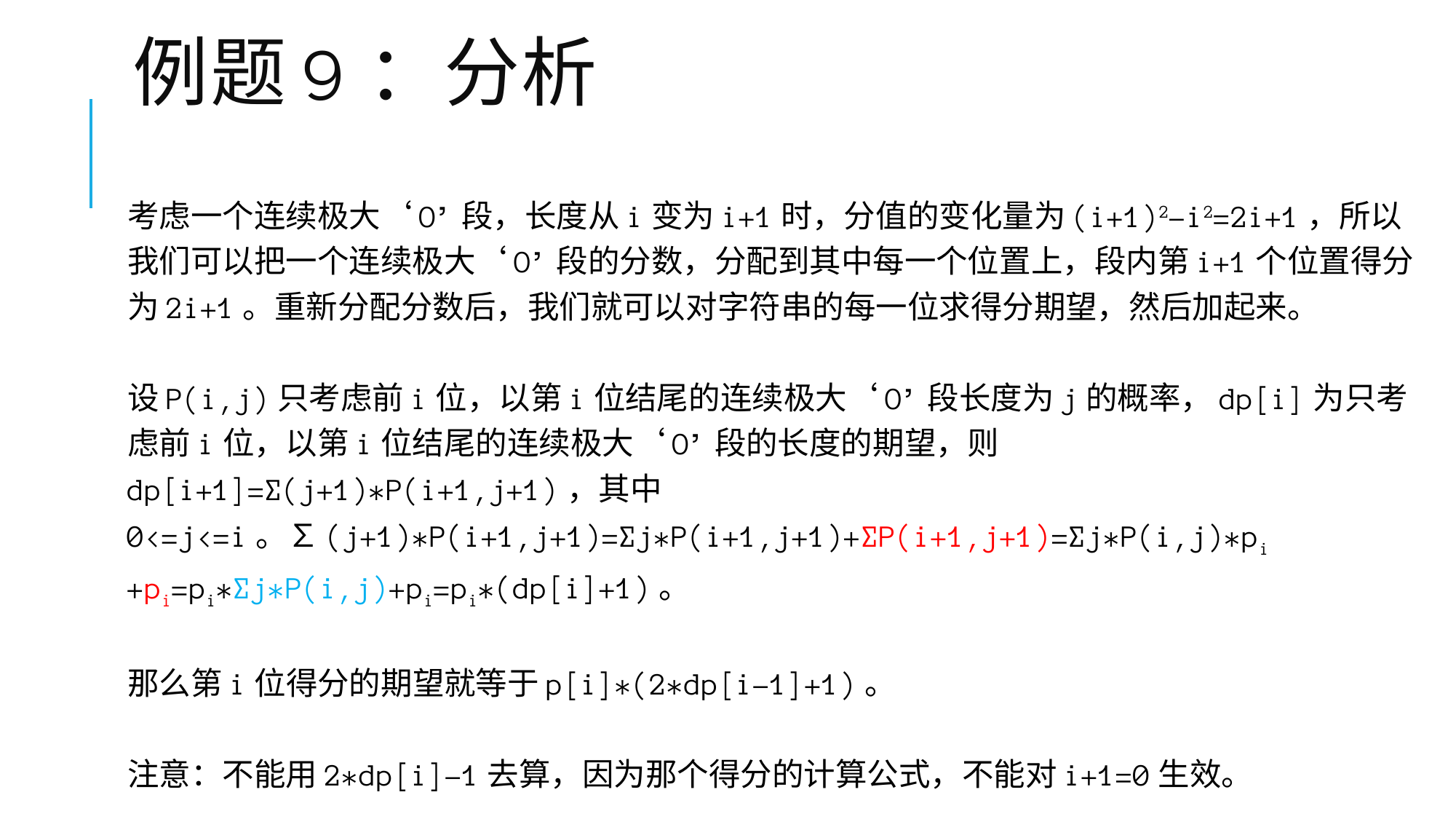

# 例题9：分析
考虑一个连续极大‘O’段，长度从i变为i+1时，分值的变化量为(i+1)2-i2=2i+1，所以我们可以把一个连续极大‘O’段的分数，分配到其中每一个位置上，段内第i+1个位置得分为2i+1。重新分配分数后，我们就可以对字符串的每一位求得分期望，然后加起来。

设P(i,j)只考虑前i位，以第i位结尾的连续极大‘O’段长度为j的概率，dp[i]为只考虑前i位，以第i位结尾的连续极大‘O’段的长度的期望，则dp[i+1]=∑(j+1)*P(i+1,j+1)，其中0<=j<=i。∑(j+1)*P(i+1,j+1)=∑j*P(i+1,j+1)+∑P(i+1,j+1)=∑j*P(i,j)*pi
+pi=pi*∑j*P(i,j)+pi=pi*(dp[i]+1)。

那么第i位得分的期望就等于p[i]*(2*dp[i-1]+1)。

注意：不能用2*dp[i]-1去算，因为那个得分的计算公式，不能对i+1=0生效。